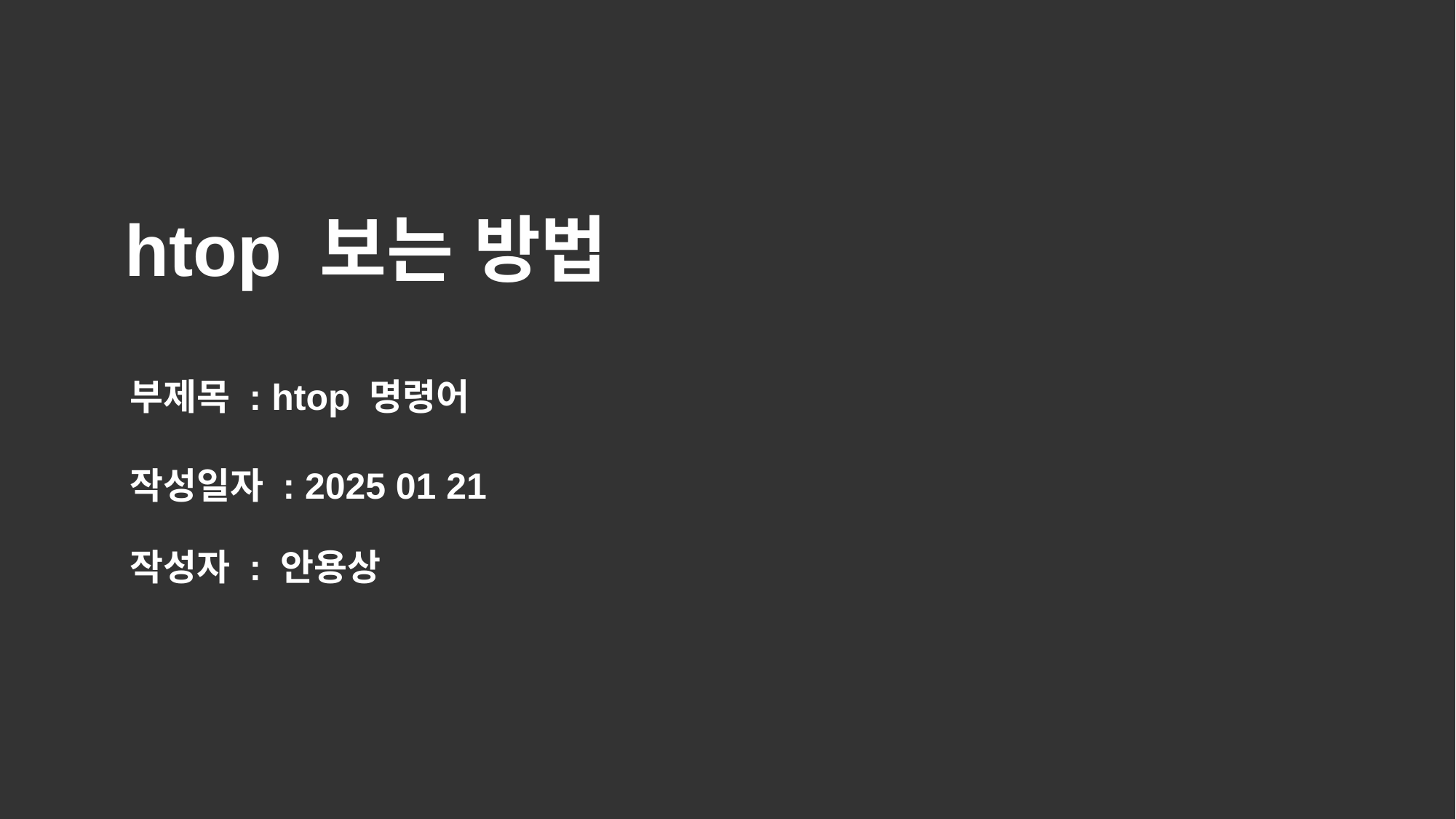

htop 보는 방법
부제목 : htop 명령어
작성일자 : 2025 01 21
작성자 : 안용상